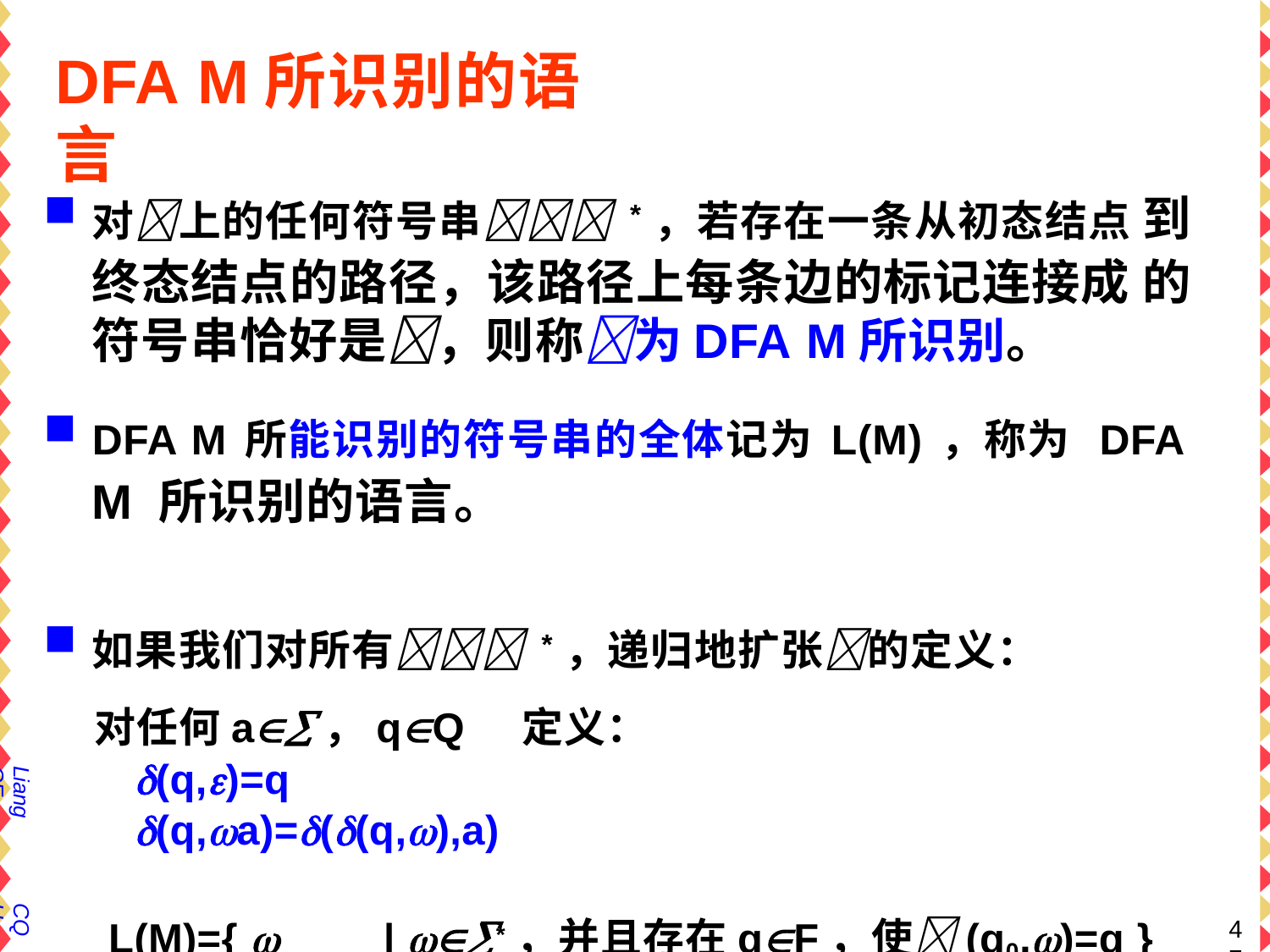

# DFA M所识别的语言
对∑上的任何符号串ω∈∑*，若存在一条从初态结点 到终态结点的路径，该路径上每条边的标记连接成 的符号串恰好是ω，则称ω为DFA M所识别。
DFA M所能识别的符号串的全体记为L(M)，称为 DFA   M 所识别的语言。

如果我们对所有ω∈∑*，递归地扩张δ的定义：
对任何a∈∑，q∈Q	定义：
δ(q,ε)=q
δ(q,ωa)=δ(δ(q,ω),a)

L(M)={ ω	| ω∈∑*，并且存在q∈F，使δ(q0,ω)=q }
Liang GE
CQU
47